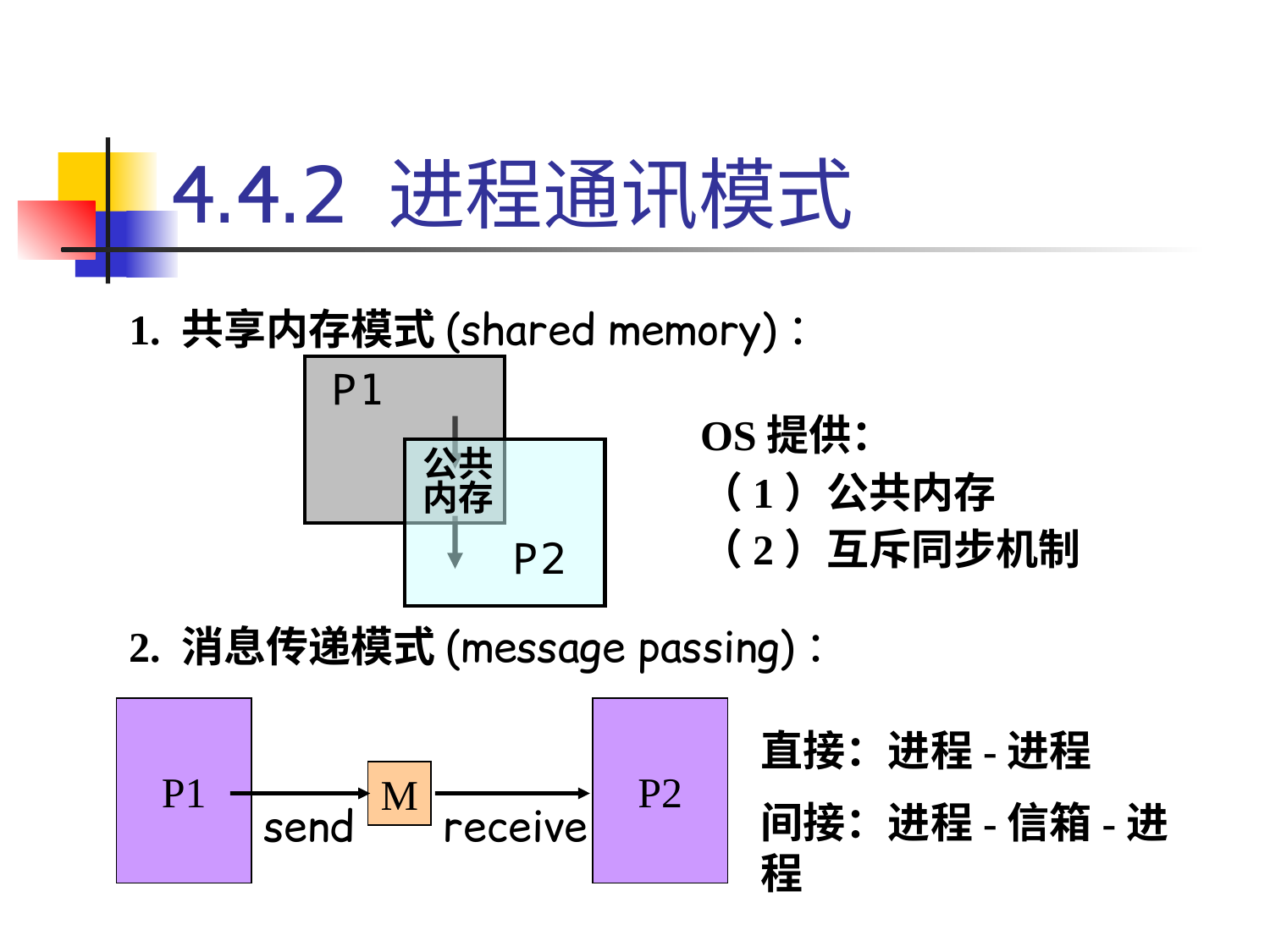

# 4.4.2 进程通讯模式
1. 共享内存模式(shared memory)：

P1
OS提供：
（1）公共内存
（2）互斥同步机制

公共内存

P2
2. 消息传递模式(message passing)：
P1
P2
直接：进程-进程
间接：进程-信箱-进程
M

send
receive